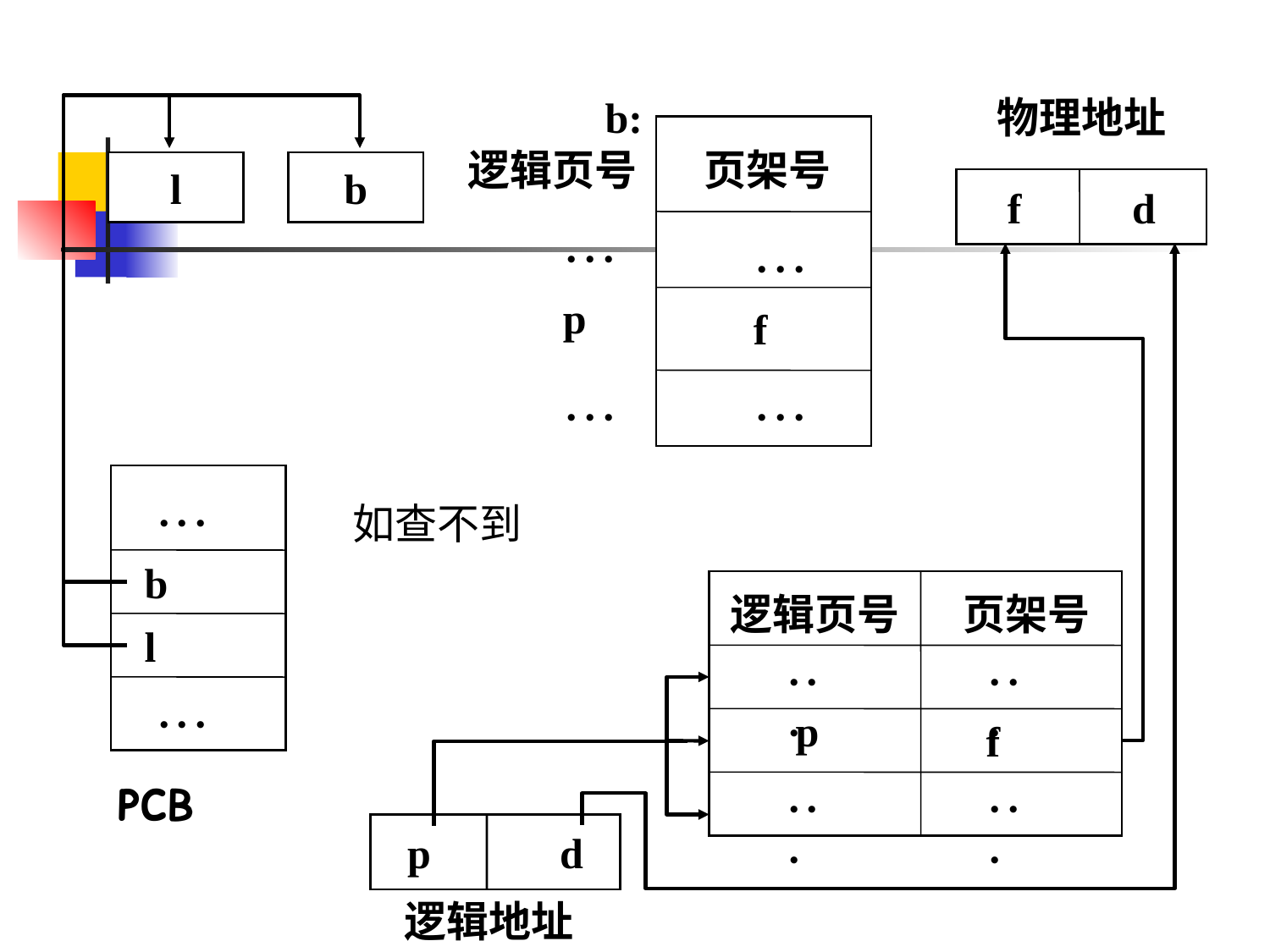

b:
物理地址

逻辑页号
页架号
l
b
f      d

...

...

p

f
...
...

...

...
如查不到

b

逻辑页号
页架号

l
...
...

...

p

f

...
...
PCB

p       d

逻辑地址